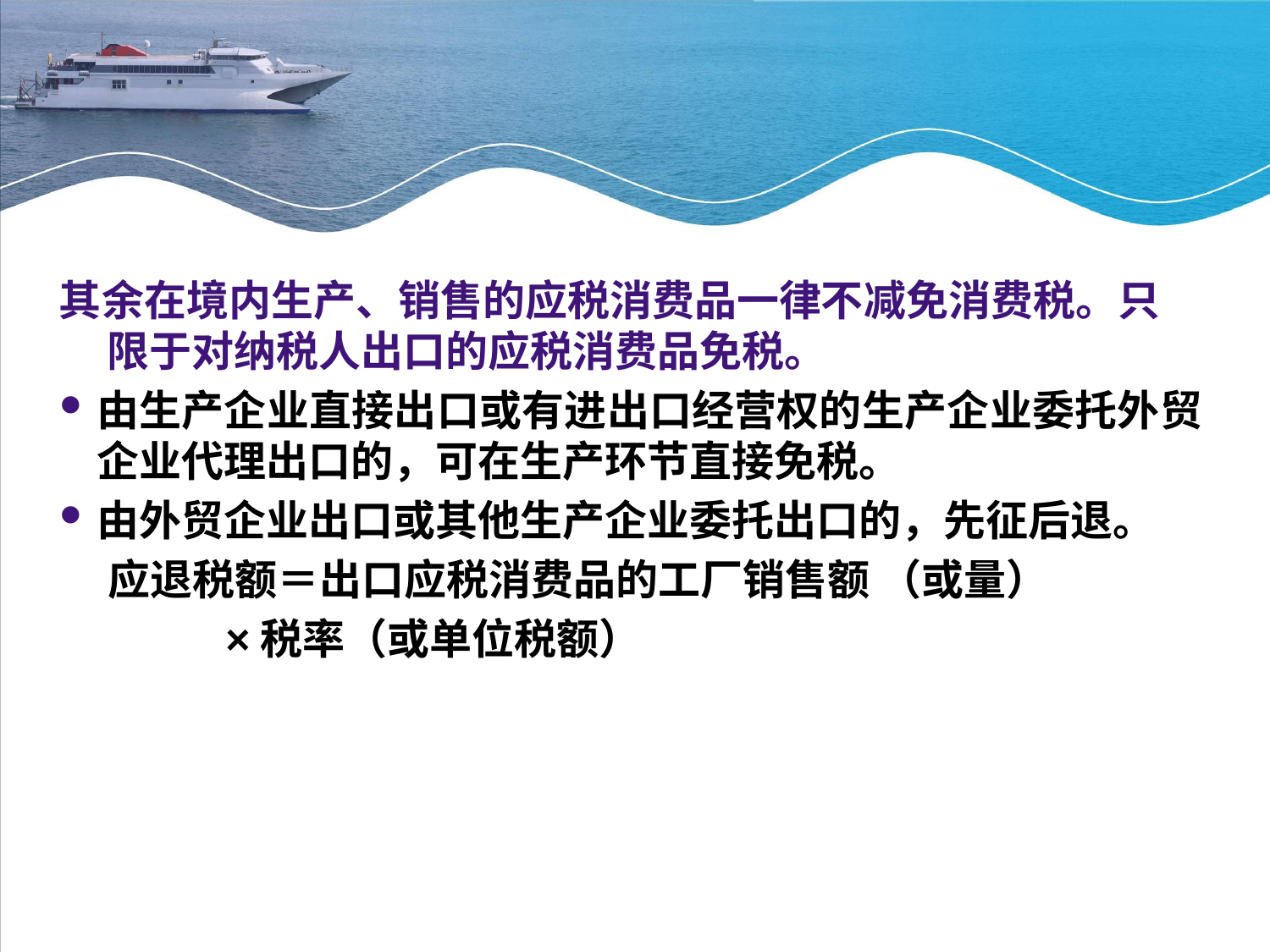

其余在境内生产、销售的应税消费品一律不减免消费税。只限于对纳税人出口的应税消费品免税。
由生产企业直接出口或有进出口经营权的生产企业委托外贸企业代理出口的，可在生产环节直接免税。
由外贸企业出口或其他生产企业委托出口的，先征后退。
    应退税额＝出口应税消费品的工厂销售额 （或量）
              ×税率（或单位税额）